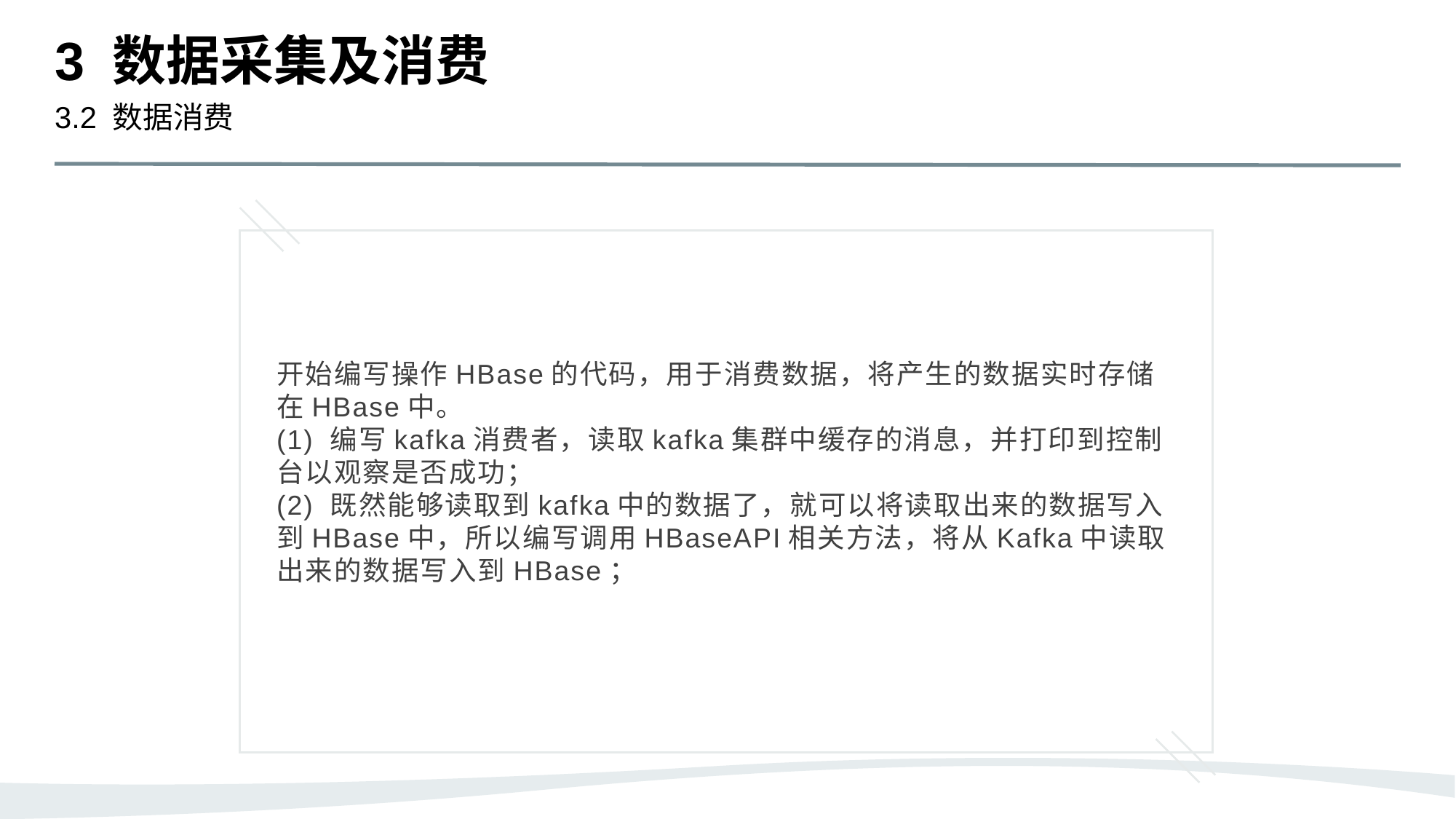

3 数据采集及消费
3.2 数据消费

开始编写操作HBase的代码，用于消费数据，将产生的数据实时存储在HBase中。
(1) 编写kafka消费者，读取kafka集群中缓存的消息，并打印到控制台以观察是否成功；
(2) 既然能够读取到kafka中的数据了，就可以将读取出来的数据写入到HBase中，所以编写调用HBaseAPI相关方法，将从Kafka中读取出来的数据写入到HBase；